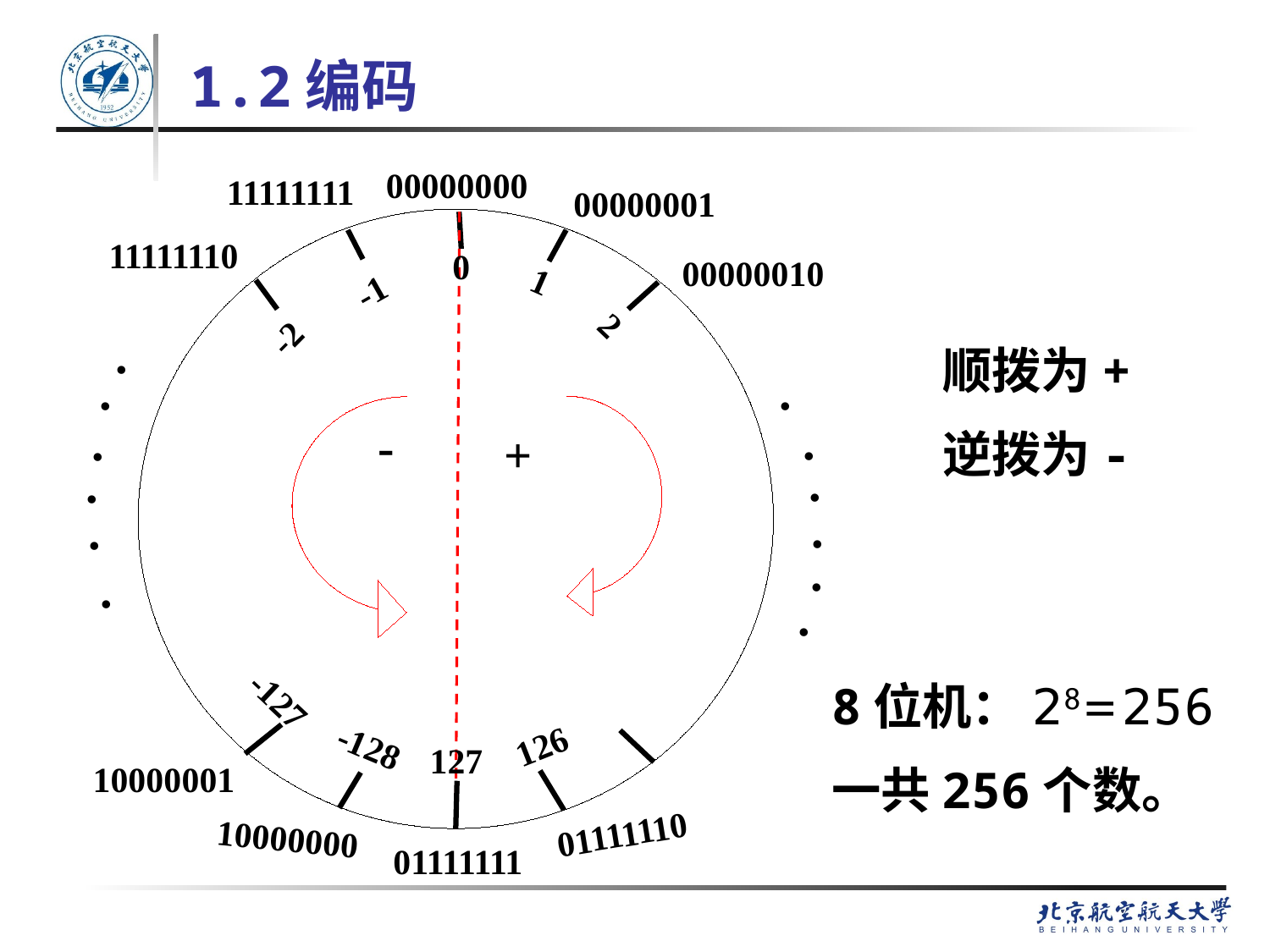

# 1.2编码
00000000
11111111
00000001

11111110
0
00000010
-1
1
-2
2
.
.
.

.
.
-
+
.
.
.
.
.
.
.
-127
 126
-128
127
10000001
01111110
10000000
01111111
顺拨为+
逆拨为-
8位机：28=256
一共256个数。
26